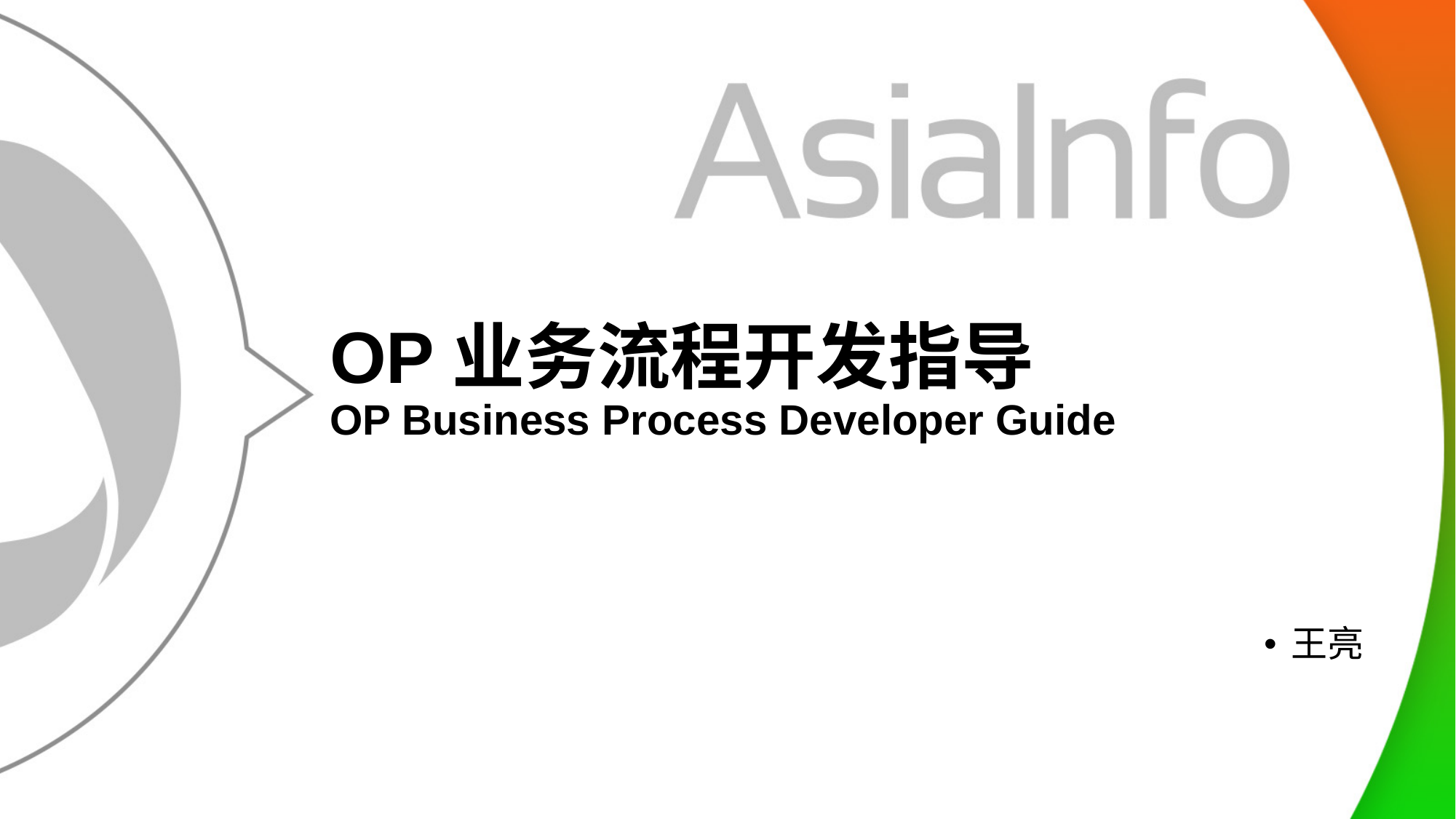

# OP业务流程开发指导 OP Business Process Developer Guide
王亮